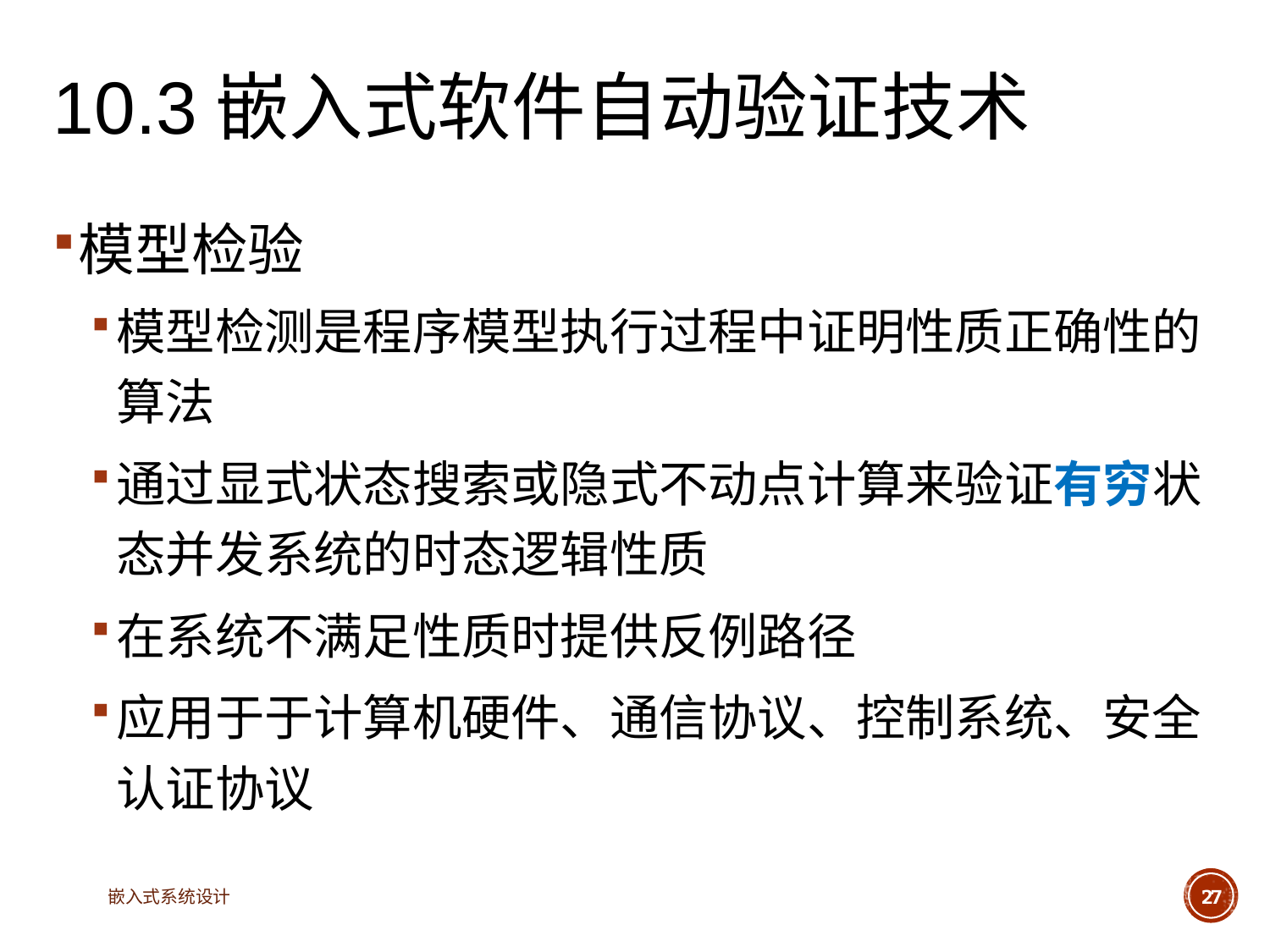

# 10.3嵌入式软件自动验证技术
模型检验
模型检测是程序模型执行过程中证明性质正确性的算法
通过显式状态搜索或隐式不动点计算来验证有穷状态并发系统的时态逻辑性质
在系统不满足性质时提供反例路径
应用于于计算机硬件、通信协议、控制系统、安全认证协议
嵌入式系统设计
27